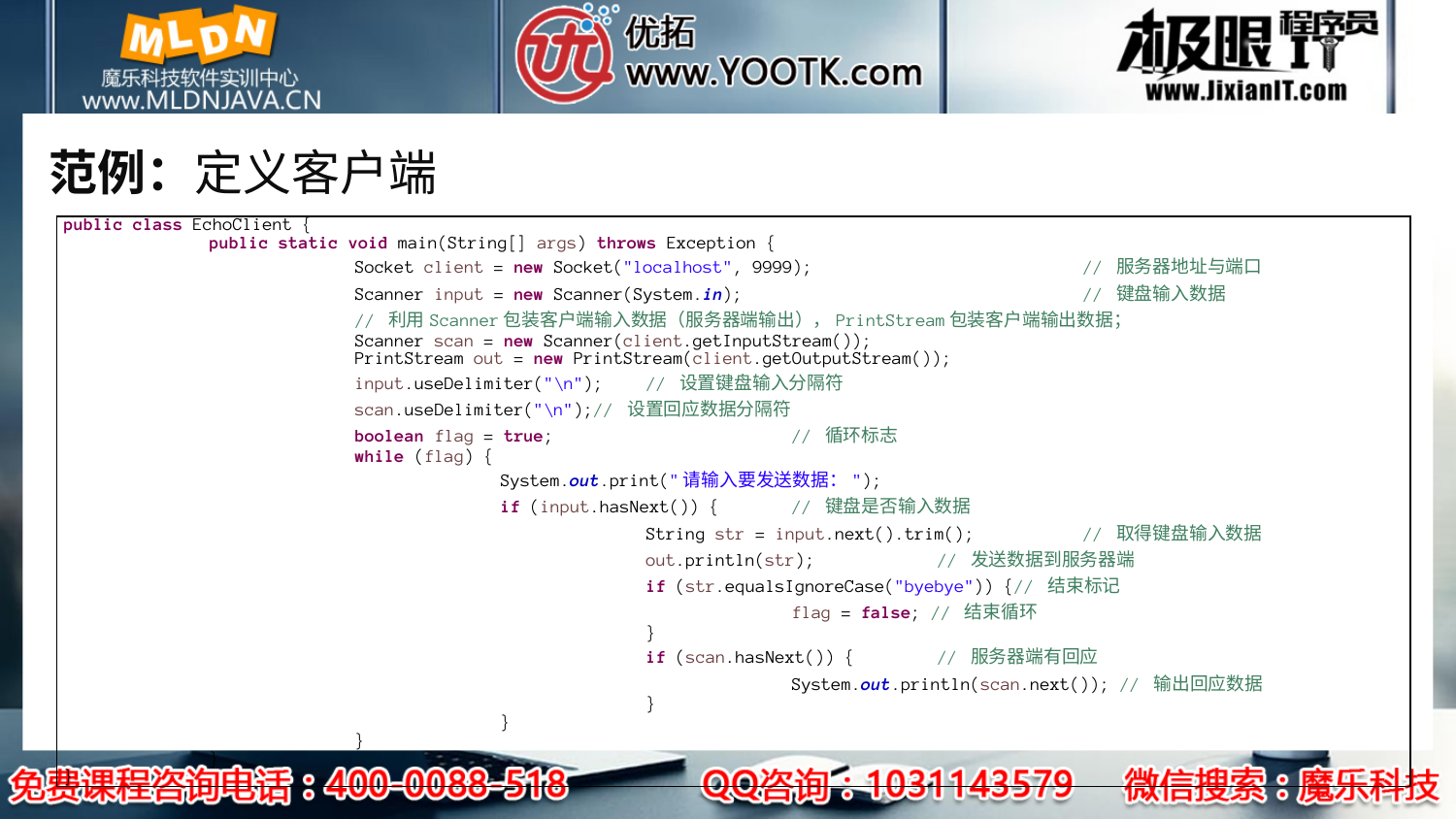

# 范例：定义客户端
| public class EchoClient { public static void main(String[] args) throws Exception { Socket client = new Socket("localhost", 9999); // 服务器地址与端口 Scanner input = new Scanner(System.in); // 键盘输入数据 // 利用Scanner包装客户端输入数据（服务器端输出），PrintStream包装客户端输出数据； Scanner scan = new Scanner(client.getInputStream()); PrintStream out = new PrintStream(client.getOutputStream()); input.useDelimiter("\n"); // 设置键盘输入分隔符 scan.useDelimiter("\n");// 设置回应数据分隔符 boolean flag = true; // 循环标志 while (flag) { System.out.print("请输入要发送数据："); if (input.hasNext()) { // 键盘是否输入数据 String str = input.next().trim(); // 取得键盘输入数据 out.println(str); // 发送数据到服务器端 if (str.equalsIgnoreCase("byebye")) {// 结束标记 flag = false; // 结束循环 } if (scan.hasNext()) { // 服务器端有回应 System.out.println(scan.next()); // 输出回应数据 } } } } } |
| --- |